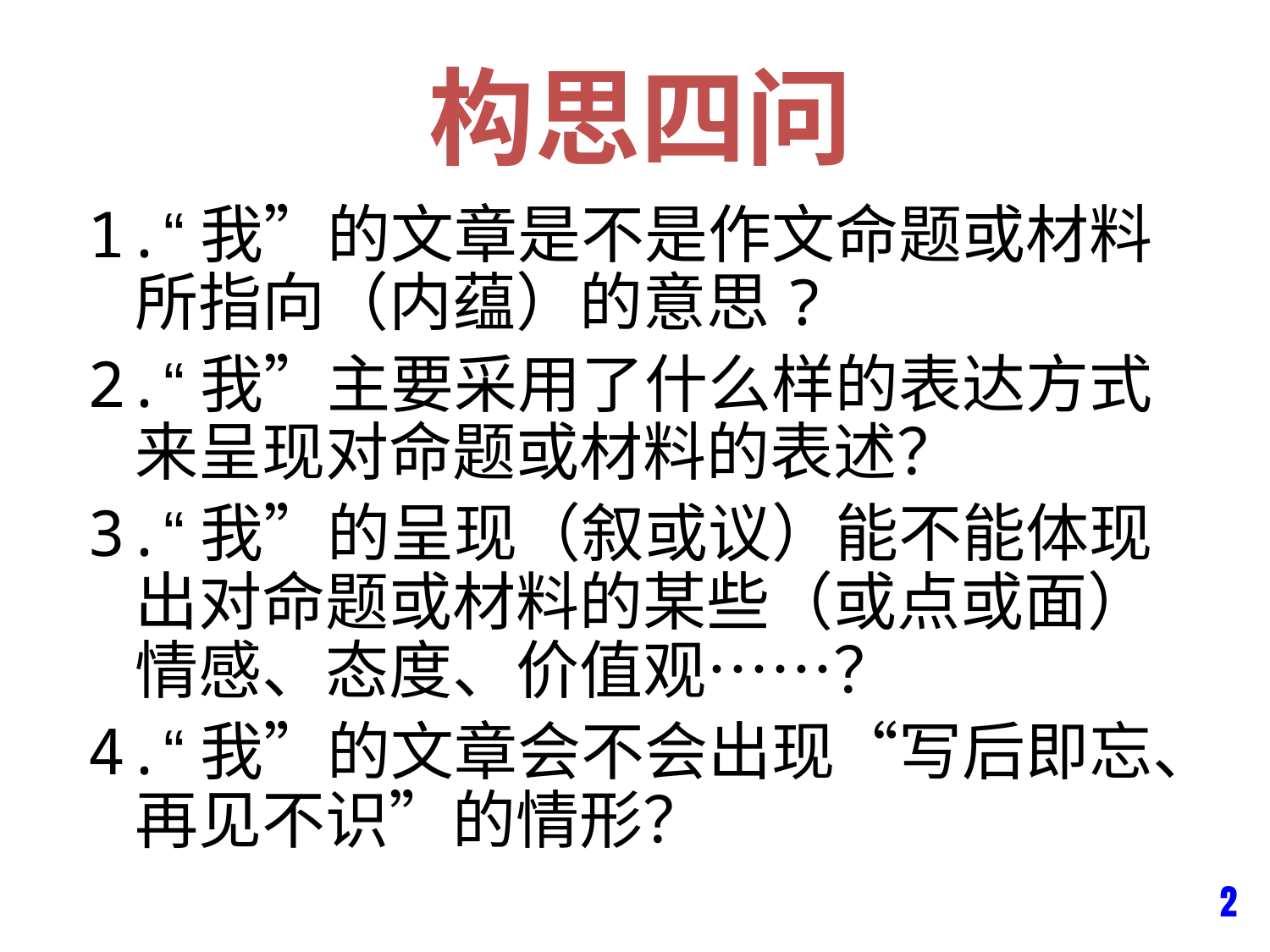

构思四问
1.“我”的文章是不是作文命题或材料所指向（内蕴）的意思?
2.“我”主要采用了什么样的表达方式来呈现对命题或材料的表述？
3.“我”的呈现（叙或议）能不能体现出对命题或材料的某些（或点或面）情感、态度、价值观……？
4.“我”的文章会不会出现“写后即忘、再见不识”的情形？
2